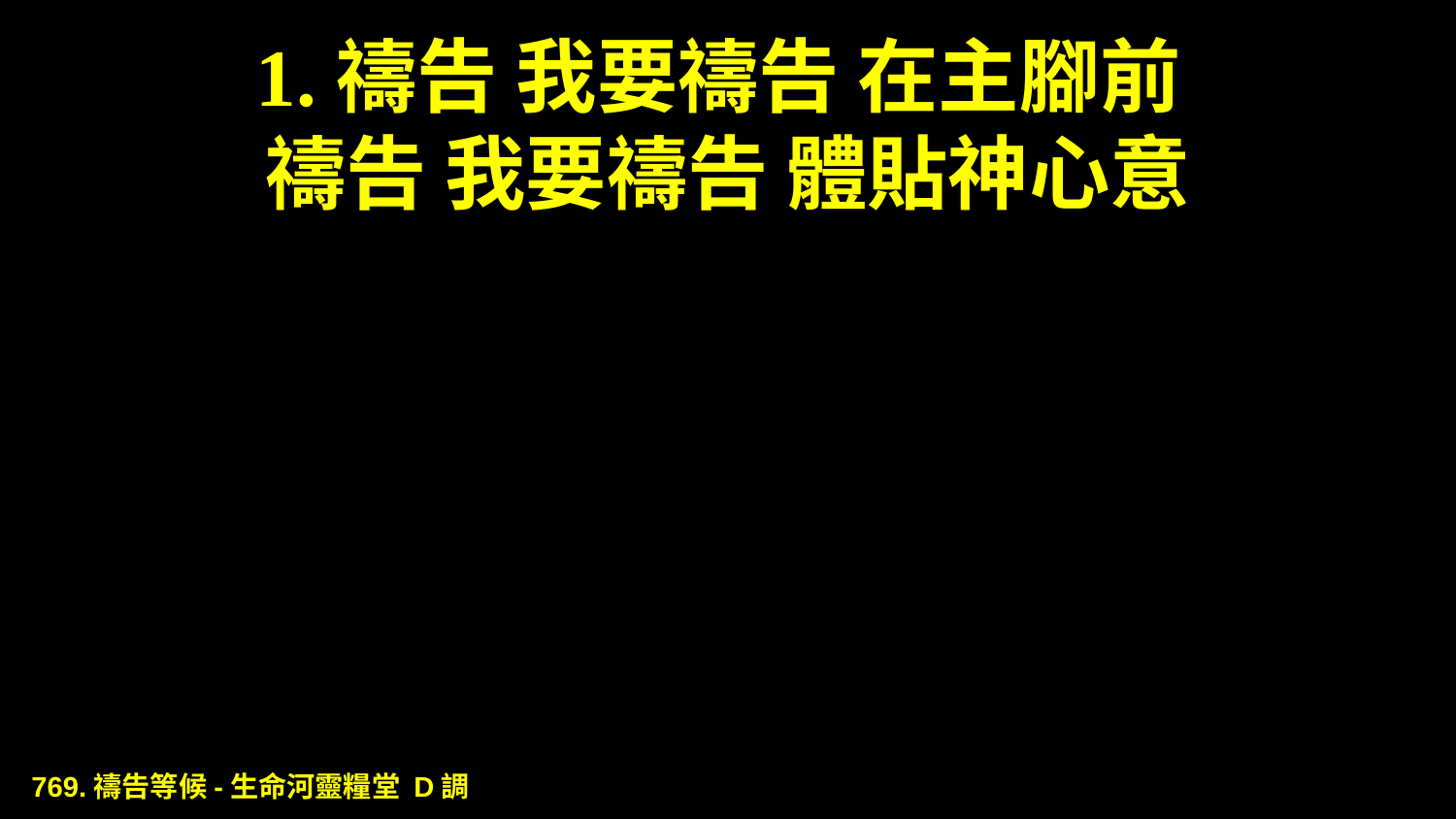

# 1.禱告 我要禱告 在主腳前 禱告 我要禱告 體貼神心意
769.禱告等候-生命河靈糧堂 D調